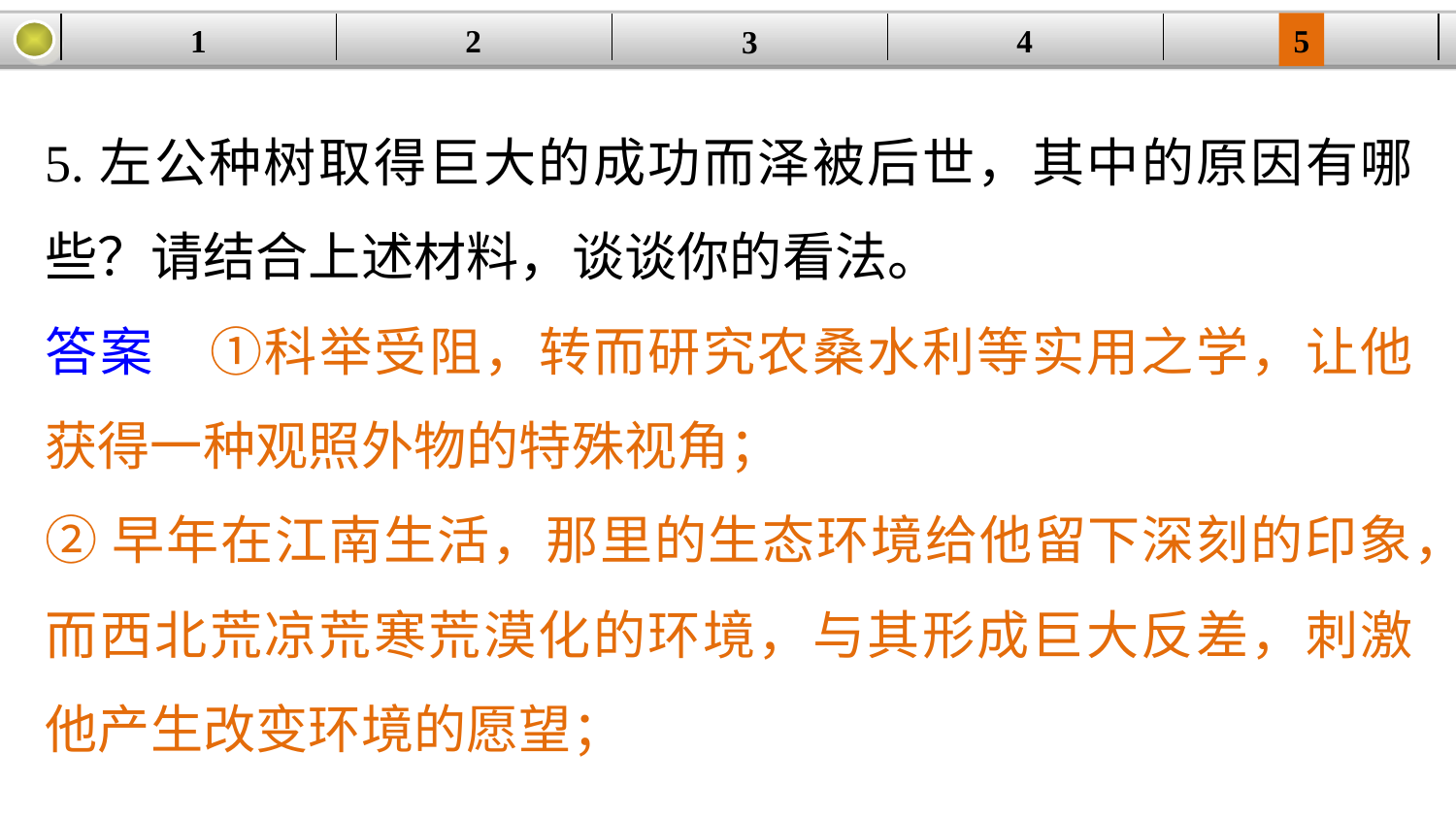

1
2
4
5
|  |  |  |  |  |
| --- | --- | --- | --- | --- |
3

5.左公种树取得巨大的成功而泽被后世，其中的原因有哪些？请结合上述材料，谈谈你的看法。
答案　①科举受阻，转而研究农桑水利等实用之学，让他获得一种观照外物的特殊视角；
②早年在江南生活，那里的生态环境给他留下深刻的印象，而西北荒凉荒寒荒漠化的环境，与其形成巨大反差，刺激他产生改变环境的愿望；